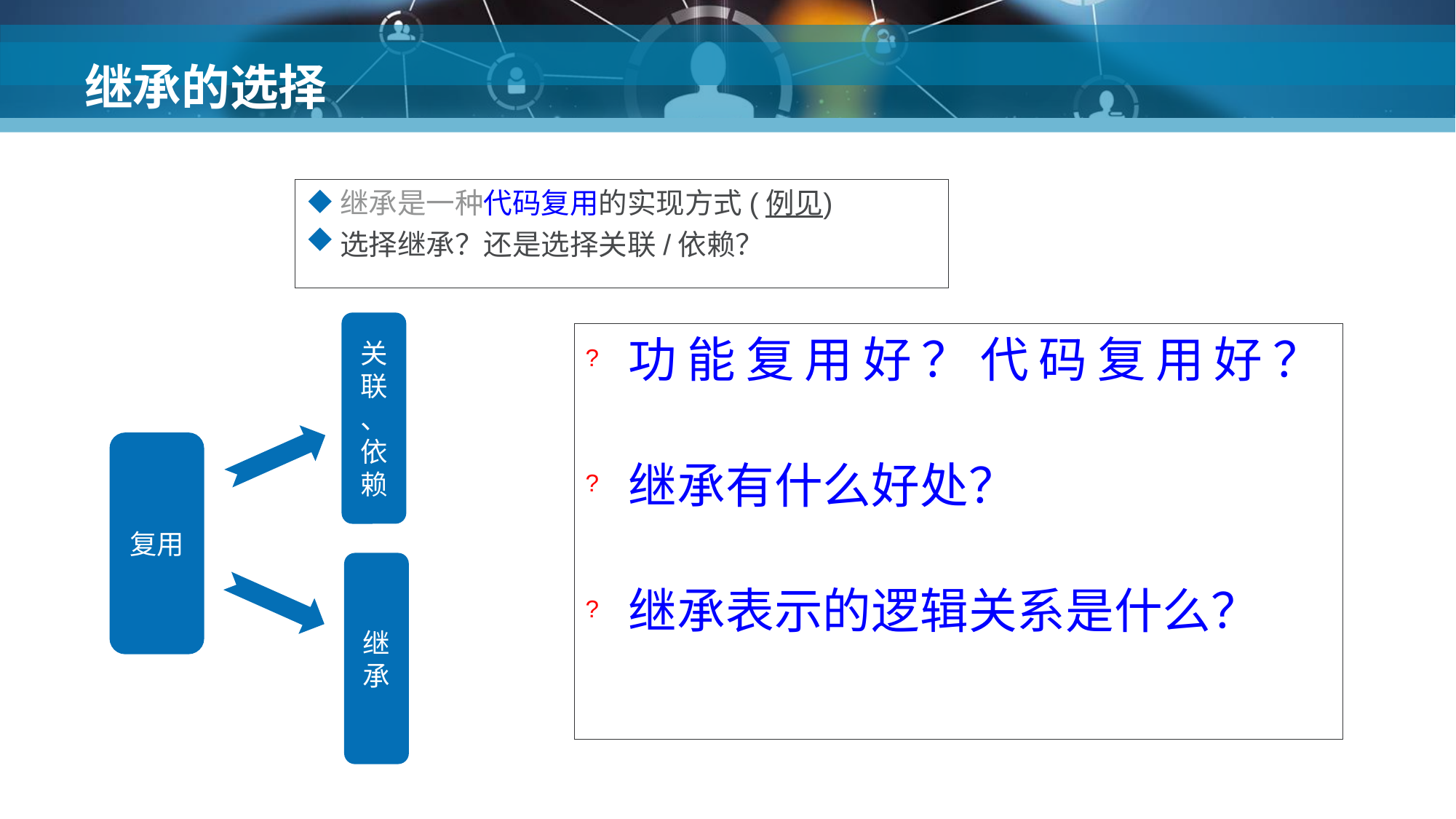

# 继承的选择
继承是一种代码复用的实现方式(例见)
选择继承？还是选择关联/依赖？
关联
、
依赖
功能复用好？代码复用好？
继承有什么好处？
继承表示的逻辑关系是什么？
复用

继承